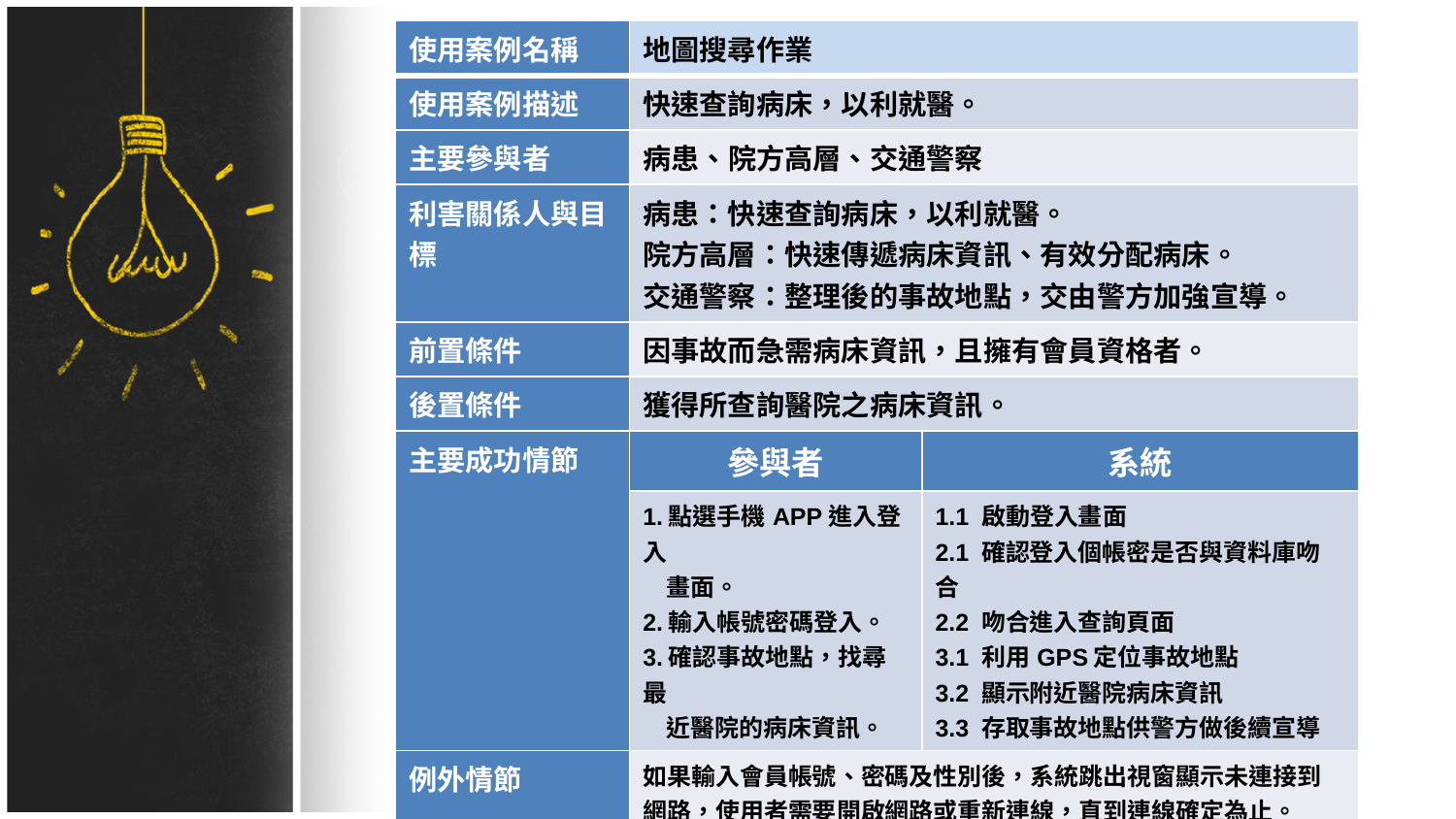

| 使用案例名稱 | 地圖搜尋作業 |  |
| --- | --- | --- |
| 使用案例描述 | 快速查詢病床，以利就醫。 |  |
| 主要參與者 | 病患、院方高層、交通警察 |  |
| 利害關係人與目標 | 病患：快速查詢病床，以利就醫。 院方高層：快速傳遞病床資訊、有效分配病床。 交通警察：整理後的事故地點，交由警方加強宣導。 |  |
| 前置條件 | 因事故而急需病床資訊，且擁有會員資格者。 |  |
| 後置條件 | 獲得所查詢醫院之病床資訊。 |  |
| 主要成功情節 | 參與者 | 系統 |
|  | 1.點選手機APP進入登入 畫面。 2.輸入帳號密碼登入。 3.確認事故地點，找尋最 近醫院的病床資訊。 | 1.1 啟動登入畫面 2.1 確認登入個帳密是否與資料庫吻合 2.2 吻合進入查詢頁面 3.1 利用GPS定位事故地點 3.2 顯示附近醫院病床資訊 3.3 存取事故地點供警方做後續宣導 |
| 例外情節 | 如果輸入會員帳號、密碼及性別後，系統跳出視窗顯示未連接到網路，使用者需要開啟網路或重新連線，直到連線確定為止。 |  |
| 其他需求 | 會員帳號必須是email格式 所填的縣市為現居住地 密碼必須具有英文與數字，長度至少差過八位 |  |